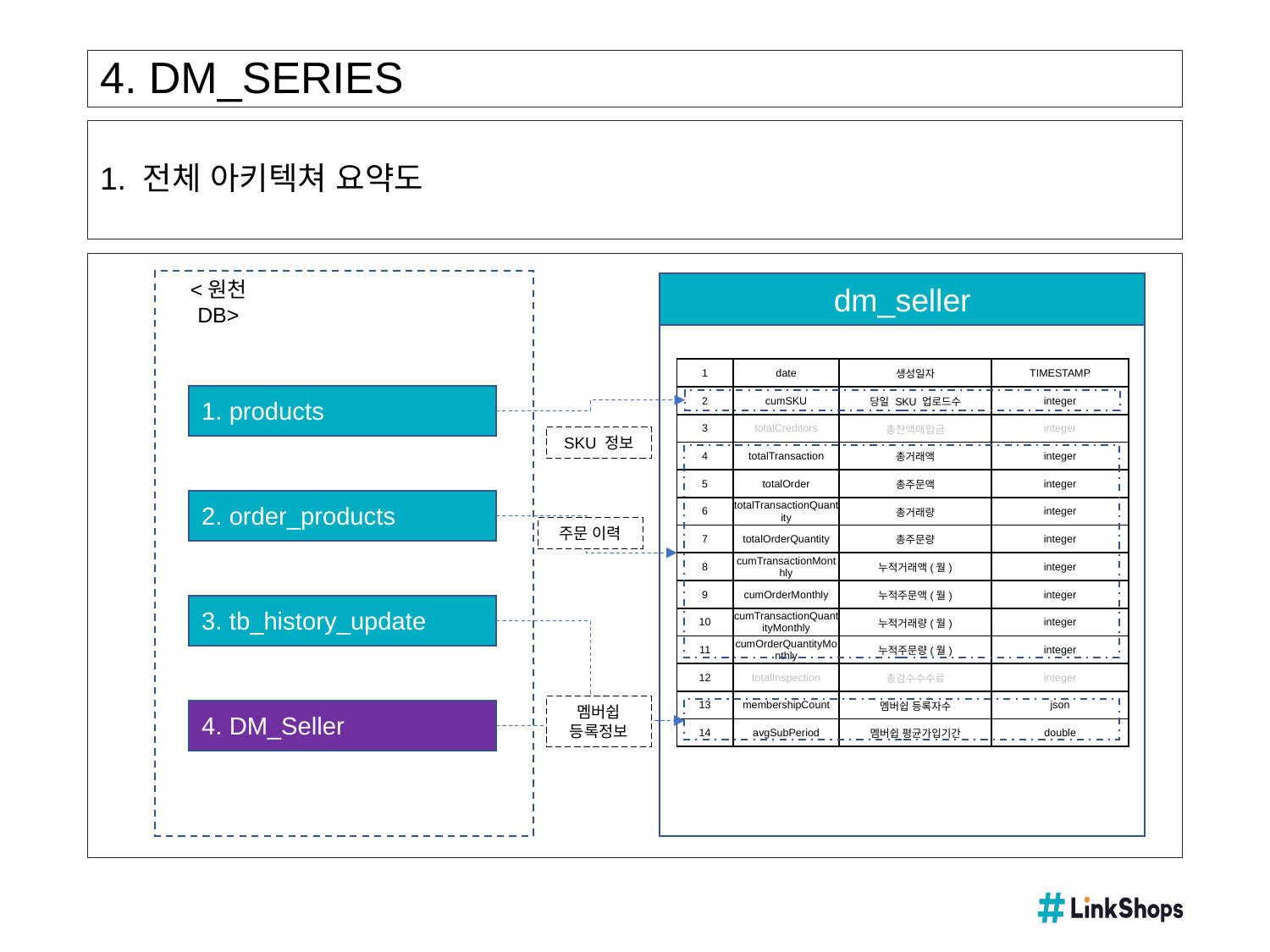

# 4. DM_SERIES
1. 전체 아키텍쳐 요약도
<원천 DB>

dm_seller

| 1 | date | 생성일자 | TIMESTAMP |
| --- | --- | --- | --- |
| 2 | cumSKU | 당일 SKU 업로드수 | integer |
| 3 | totalCreditors | 총잔액매입금 | integer |
| 4 | totalTransaction | 총거래액 | integer |
| 5 | totalOrder | 총주문액 | integer |
| 6 | totalTransactionQuantity | 총거래량 | integer |
| 7 | totalOrderQuantity | 총주문량 | integer |
| 8 | cumTransactionMonthly | 누적거래액(월) | integer |
| 9 | cumOrderMonthly | 누적주문액(월) | integer |
| 10 | cumTransactionQuantityMonthly | 누적거래량(월) | integer |
| 11 | cumOrderQuantityMonthly | 누적주문량(월) | integer |
| 12 | totalInspection | 총검수수수료 | integer |
| 13 | membershipCount | 멤버쉽 등록자수 | json |
| 14 | avgSubPeriod | 멤버쉽 평균가입기간 | double |
1. products

SKU 정보

2. order_products
주문 이력
3. tb_history_update
멤버쉽
등록정보

4. DM_Seller